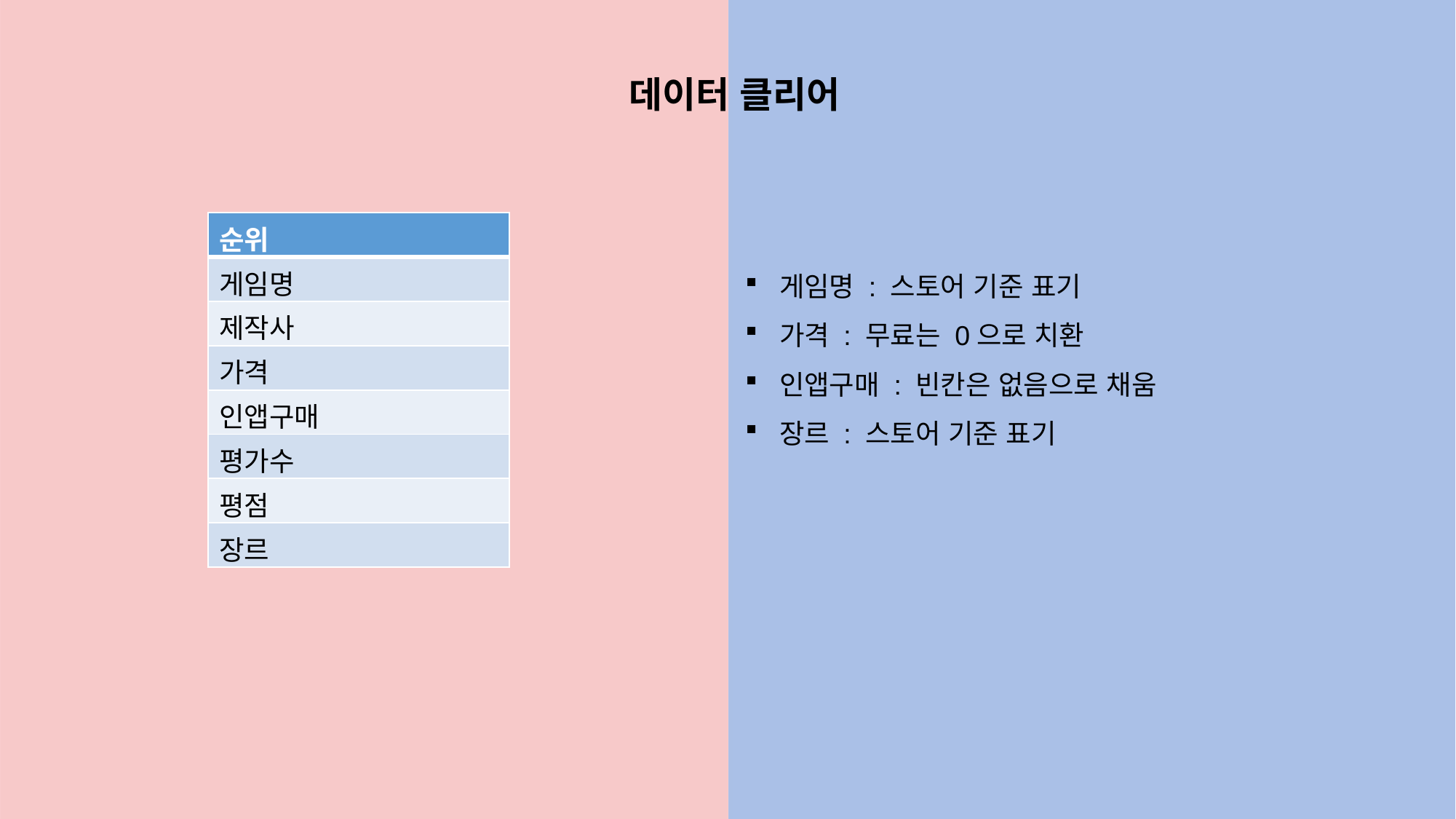

데이터 클리어
| 순위 |
| --- |
| 게임명 |
| 제작사 |
| 가격 |
| 인앱구매 |
| 평가수 |
| 평점 |
| 장르 |
게임명 : 스토어 기준 표기
가격 : 무료는 0으로 치환
인앱구매 : 빈칸은 없음으로 채움
장르 : 스토어 기준 표기